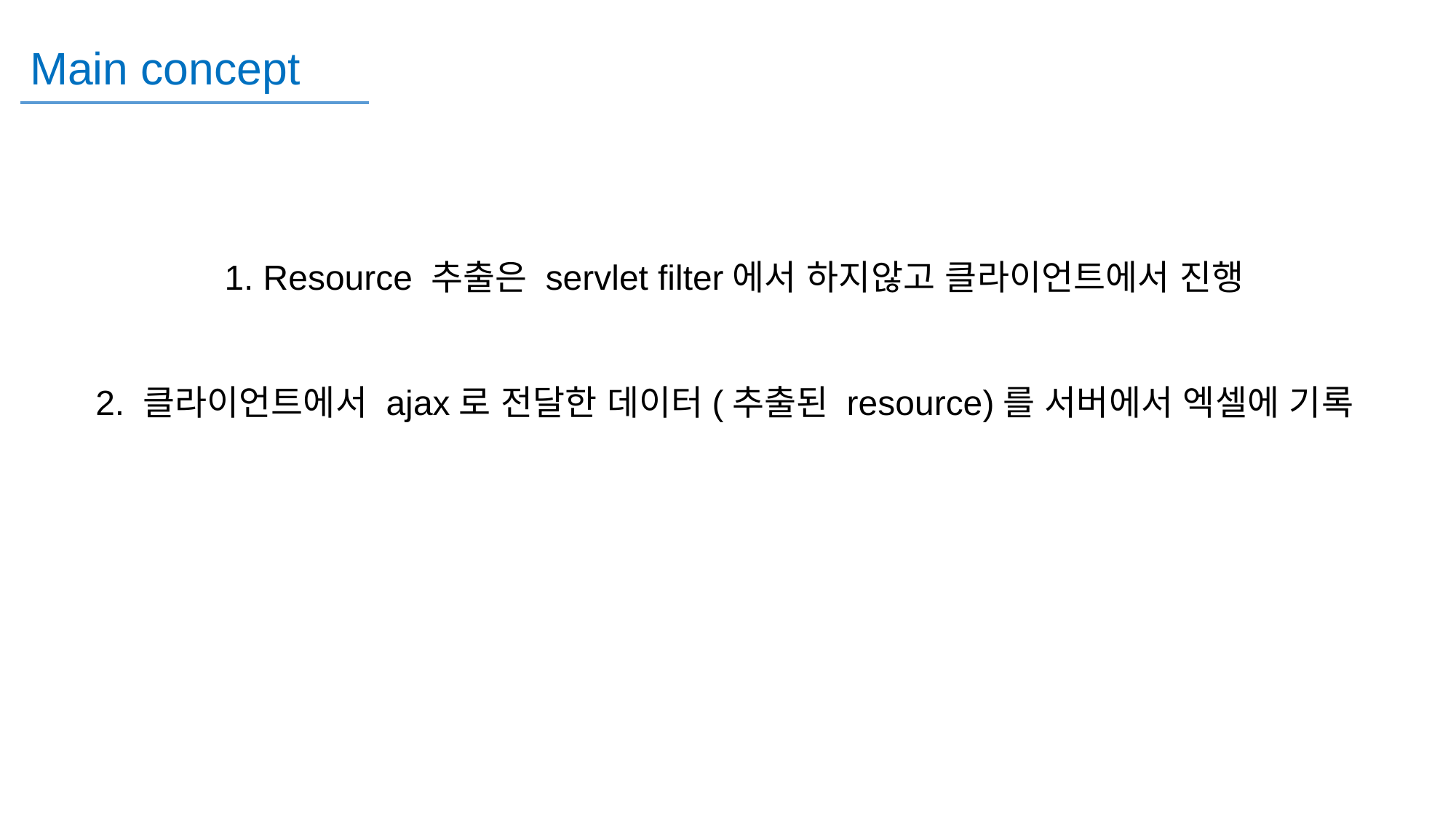

Main concept

1. Resource 추출은 servlet filter에서 하지않고 클라이언트에서 진행

2. 클라이언트에서 ajax로 전달한 데이터(추출된 resource)를 서버에서 엑셀에 기록